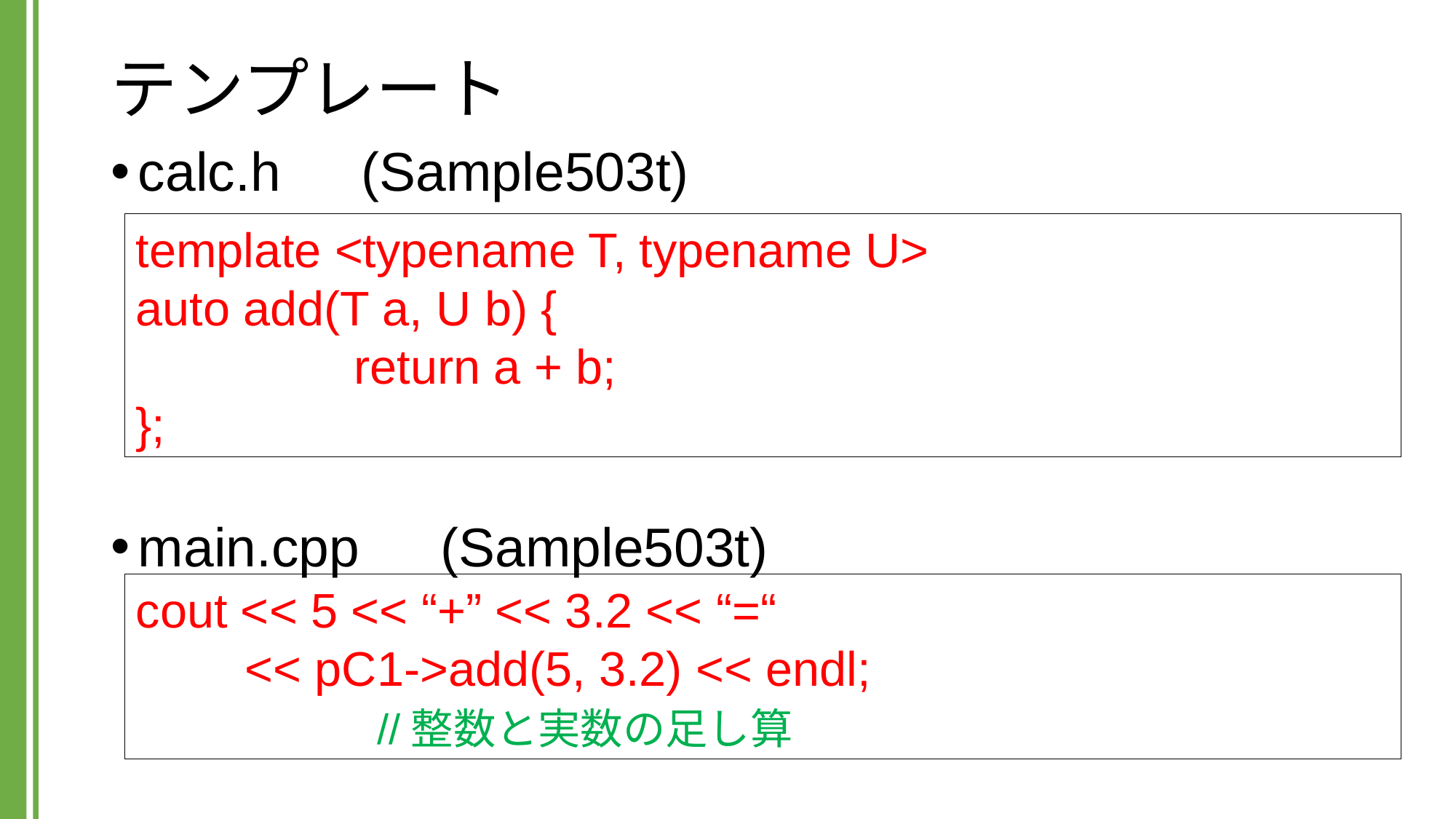

# テンプレート
calc.h　(Sample503t)
main.cpp　(Sample503t)

template <typename T, typename U>
auto add(T a, U b) {
		return a + b;
};
cout << 5 << “+” << 3.2 << “=“
	<< pC1->add(5, 3.2) << endl;
         　　//整数と実数の足し算